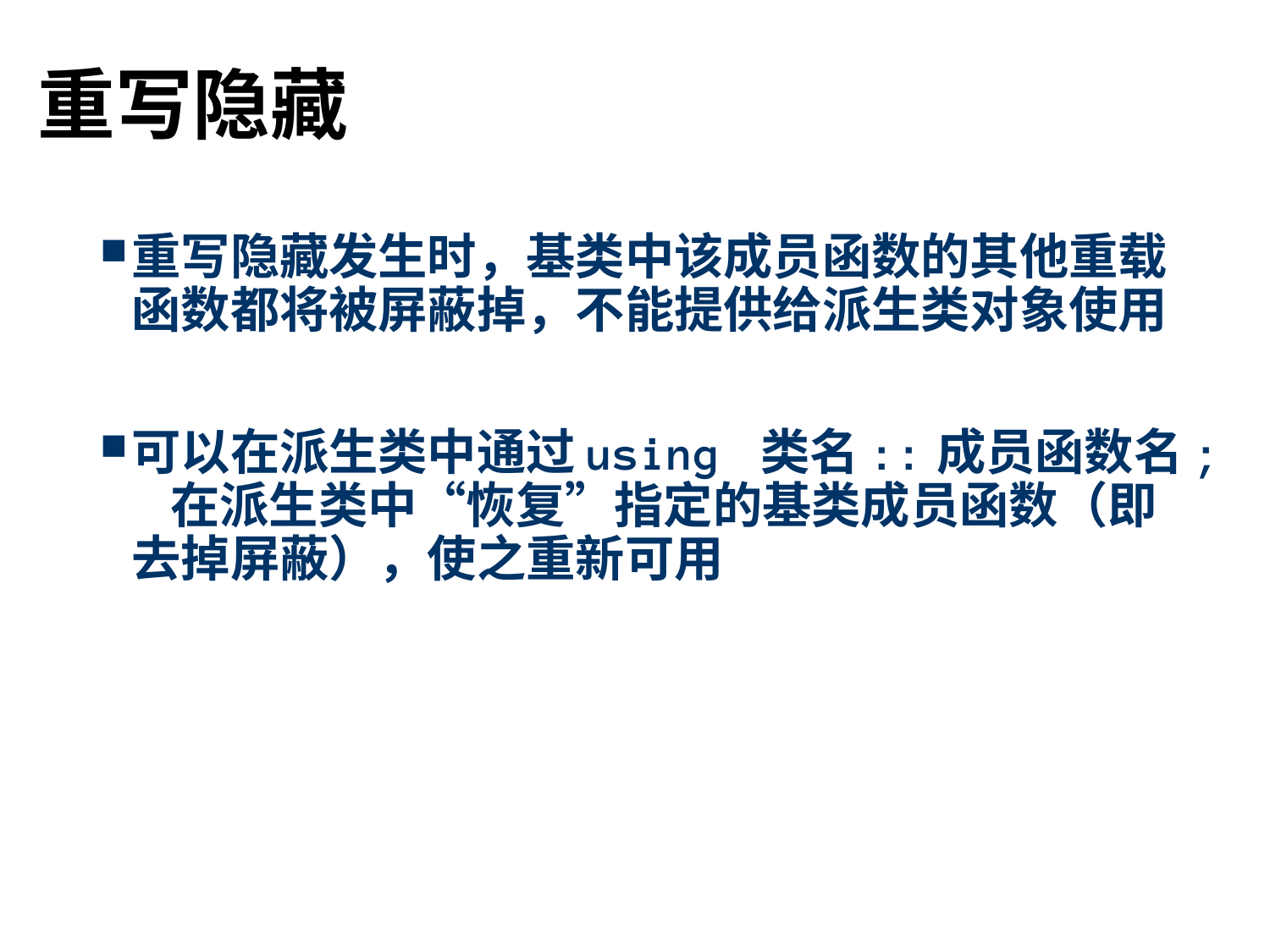

# 重写隐藏
重写隐藏发生时，基类中该成员函数的其他重载函数都将被屏蔽掉，不能提供给派生类对象使用

可以在派生类中通过using 类名::成员函数名; 在派生类中“恢复”指定的基类成员函数（即去掉屏蔽），使之重新可用